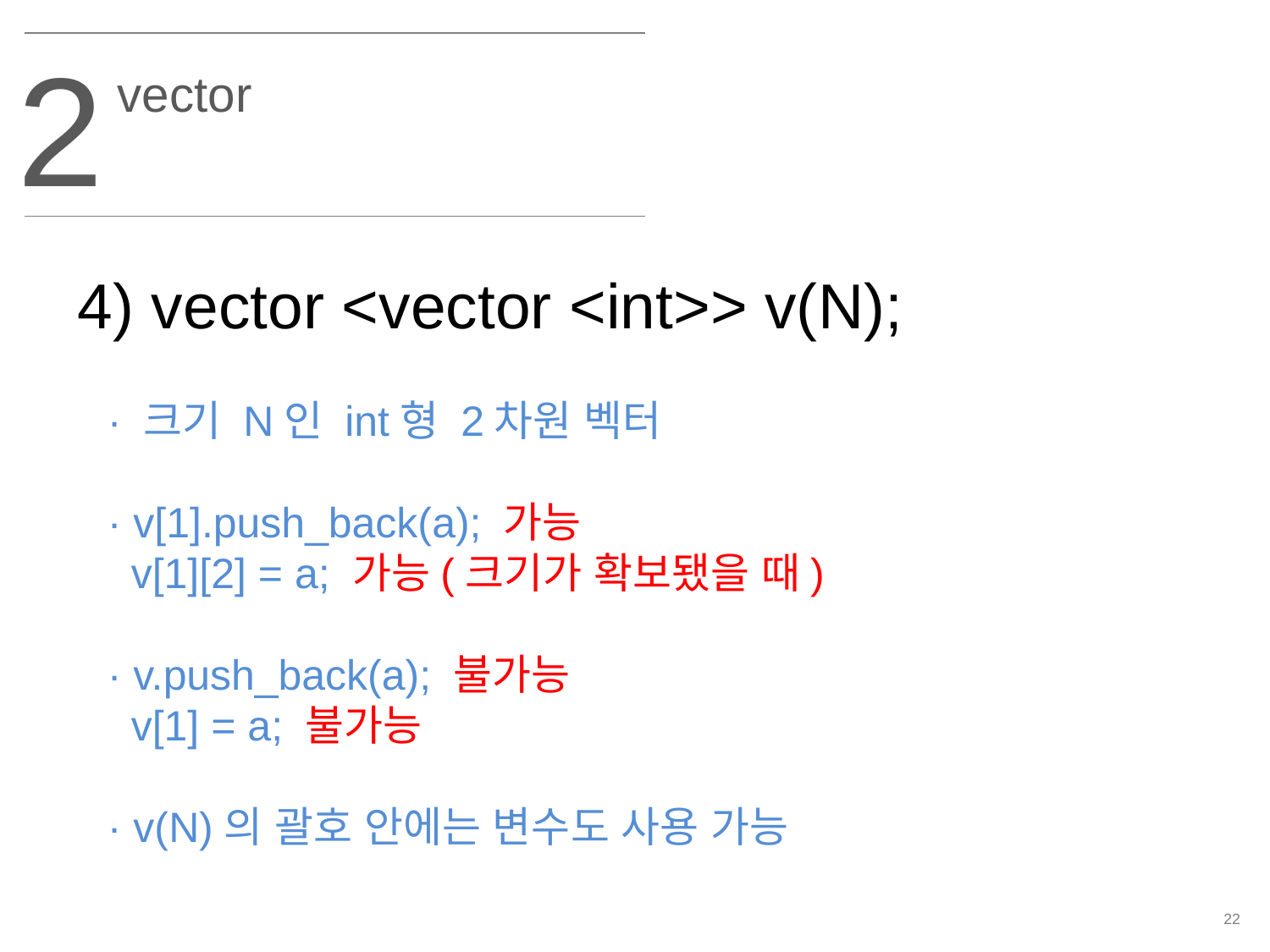

2
vector
4) vector <vector <int>> v(N);
· 크기 N인 int형 2차원 벡터

· v[1].push_back(a); 가능
  v[1][2] = a; 가능(크기가 확보됐을 때)

· v.push_back(a); 불가능
  v[1] = a; 불가능

· v(N)의 괄호 안에는 변수도 사용 가능